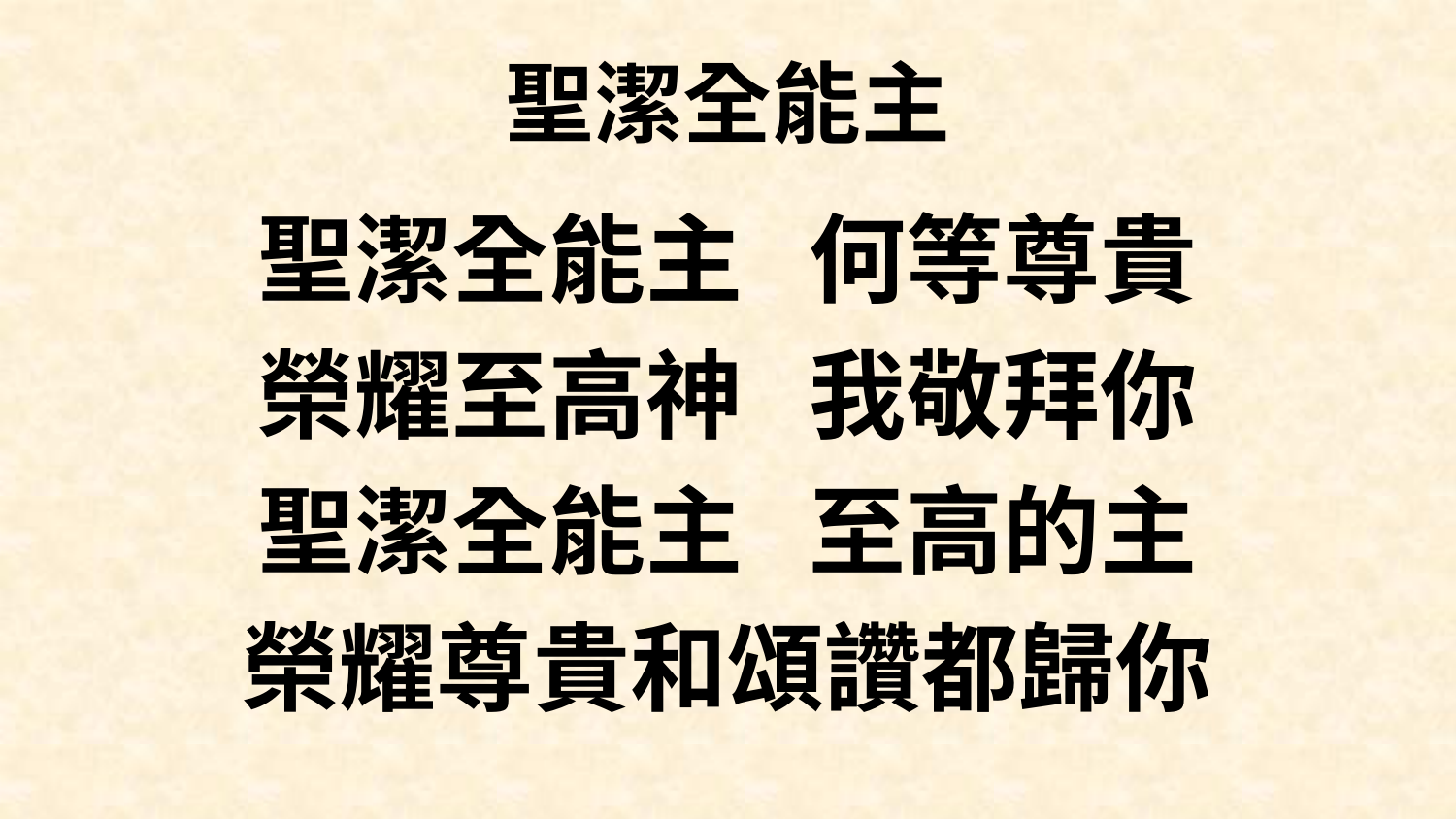

# 聖潔全能主
聖潔全能主   何等尊貴
榮耀至高神   我敬拜你
聖潔全能主   至高的主
榮耀尊貴和頌讚都歸你